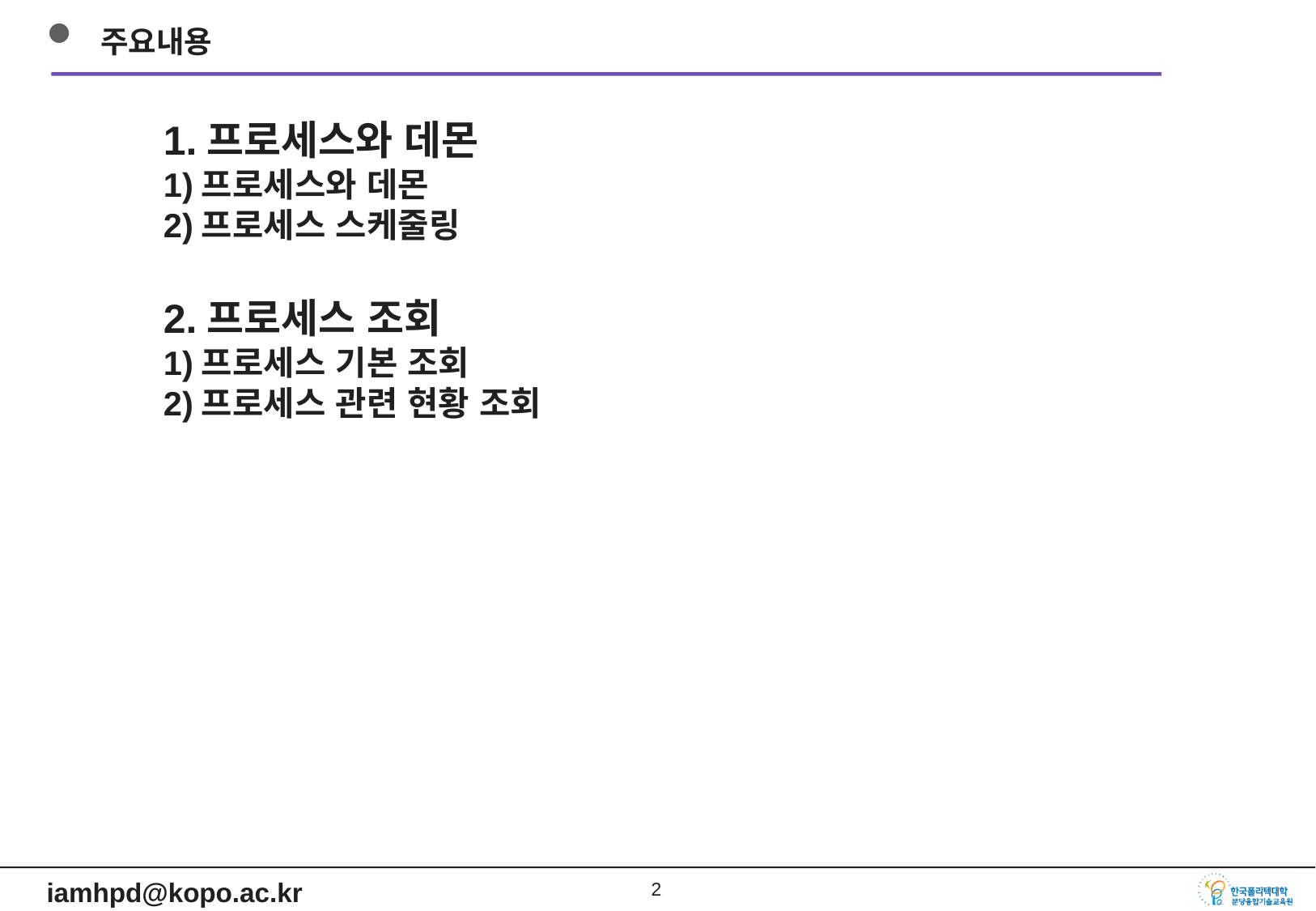

주요내용
1.프로세스와 데몬
1)프로세스와 데몬
2)프로세스 스케줄링

2.프로세스 조회
1)프로세스 기본 조회
2)프로세스 관련 현황 조회
2